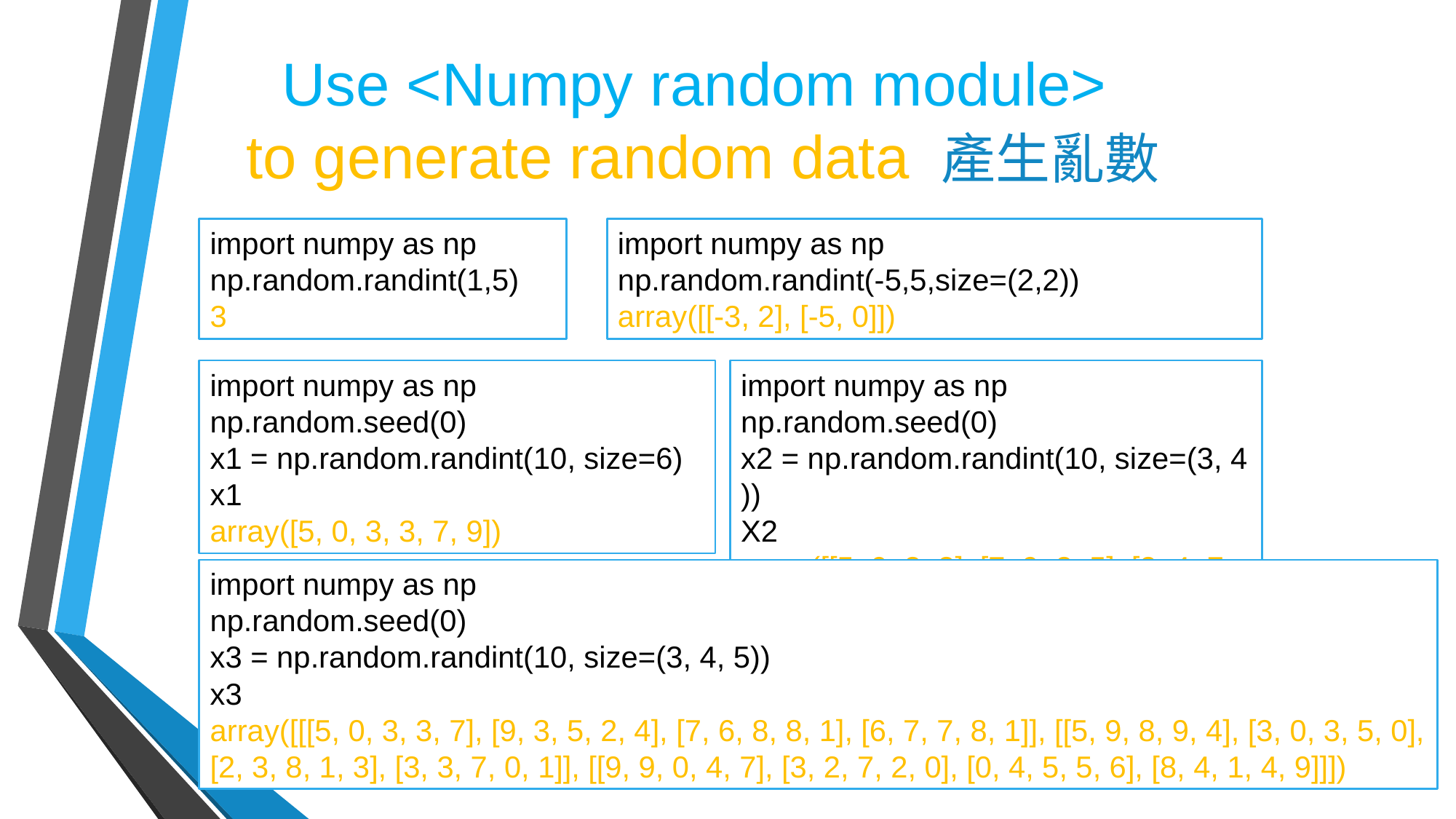

# Use <Numpy random module> to generate random data 產生亂數
import numpy as np
np.random.randint(-5,5,size=(2,2))
array([[-3, 2], [-5, 0]])
import numpy as np
np.random.randint(1,5)
3
import numpy as np
np.random.seed(0)
x1 = np.random.randint(10, size=6)
x1
array([5, 0, 3, 3, 7, 9])
import numpy as np
np.random.seed(0)
x2 = np.random.randint(10, size=(3, 4))
X2
array([[5, 0, 3, 3], [7, 9, 3, 5], [2, 4, 7, 6]])
import numpy as np
np.random.seed(0)
x3 = np.random.randint(10, size=(3, 4, 5))
x3
array([[[5, 0, 3, 3, 7], [9, 3, 5, 2, 4], [7, 6, 8, 8, 1], [6, 7, 7, 8, 1]], [[5, 9, 8, 9, 4], [3, 0, 3, 5, 0], [2, 3, 8, 1, 3], [3, 3, 7, 0, 1]], [[9, 9, 0, 4, 7], [3, 2, 7, 2, 0], [0, 4, 5, 5, 6], [8, 4, 1, 4, 9]]])